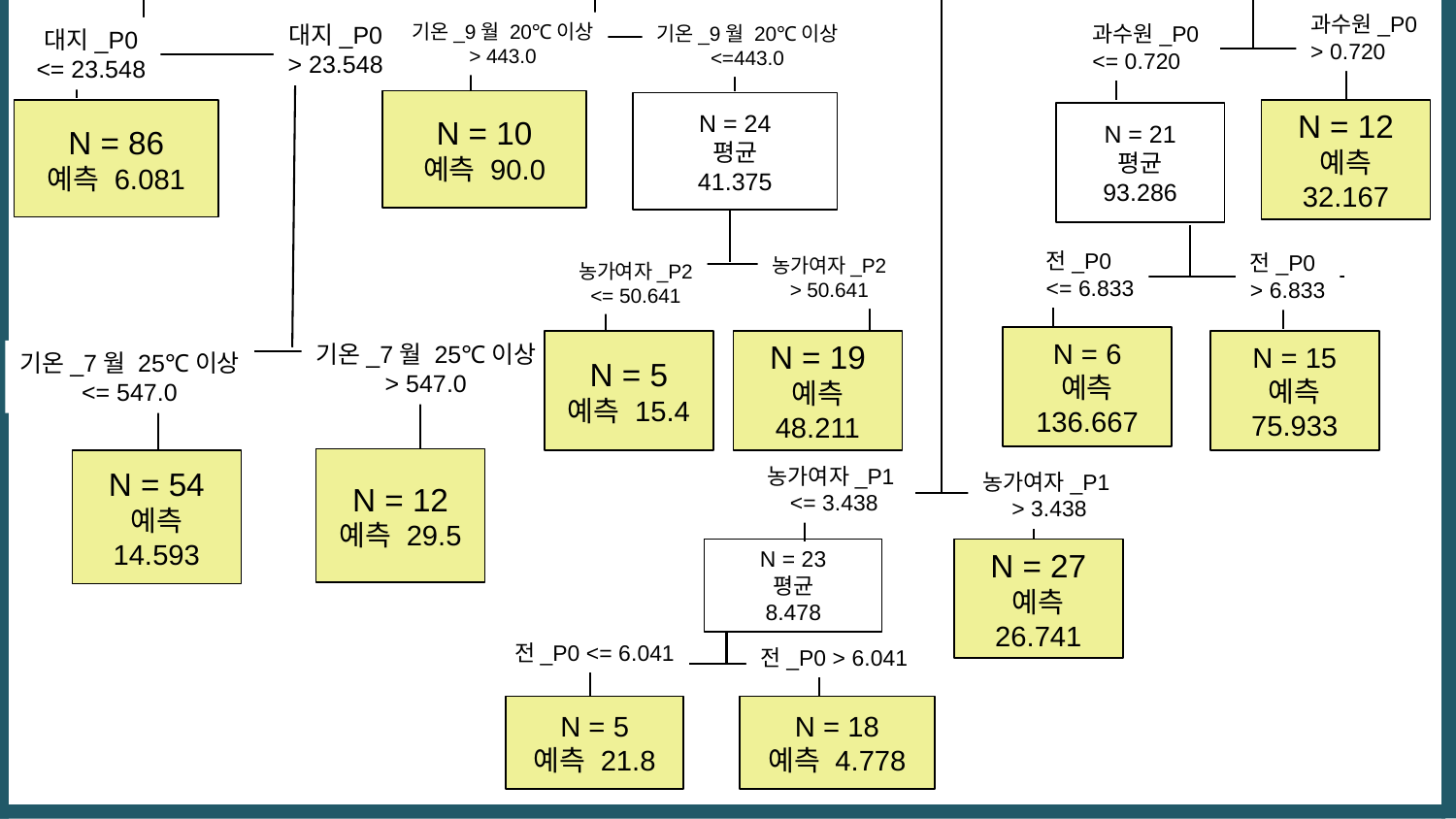

과수원_P0
> 0.720
기온_9월 20℃이상
> 443.0
대지_P0
> 23.548
과수원_P0
<= 0.720
기온_9월 20℃이상
<=443.0
대지_P0
<= 23.548

N = 10
예측 90.0
N = 24
평균
41.375
N = 12
예측 32.167
N = 86
예측 6.081
N = 21
평균
93.286
전_P0
<= 6.833
전_P0
> 6.833
농가여자_P2
> 50.641
농가여자_P2
<= 50.641
N = 6
예측
136.667
N = 5
예측 15.4
N = 19
예측 48.211
N = 15
예측
75.933
기온_7월 25℃이상
> 547.0
기온_7월 25℃이상
<= 547.0
N = 12
예측 29.5
N = 54
예측 14.593
농가여자_P1
<= 3.438
농가여자_P1
> 3.438
N = 23
평균
8.478
N = 27
예측 26.741
전_P0 <= 6.041
전_P0 > 6.041
N = 5
예측 21.8
N = 18
예측 4.778